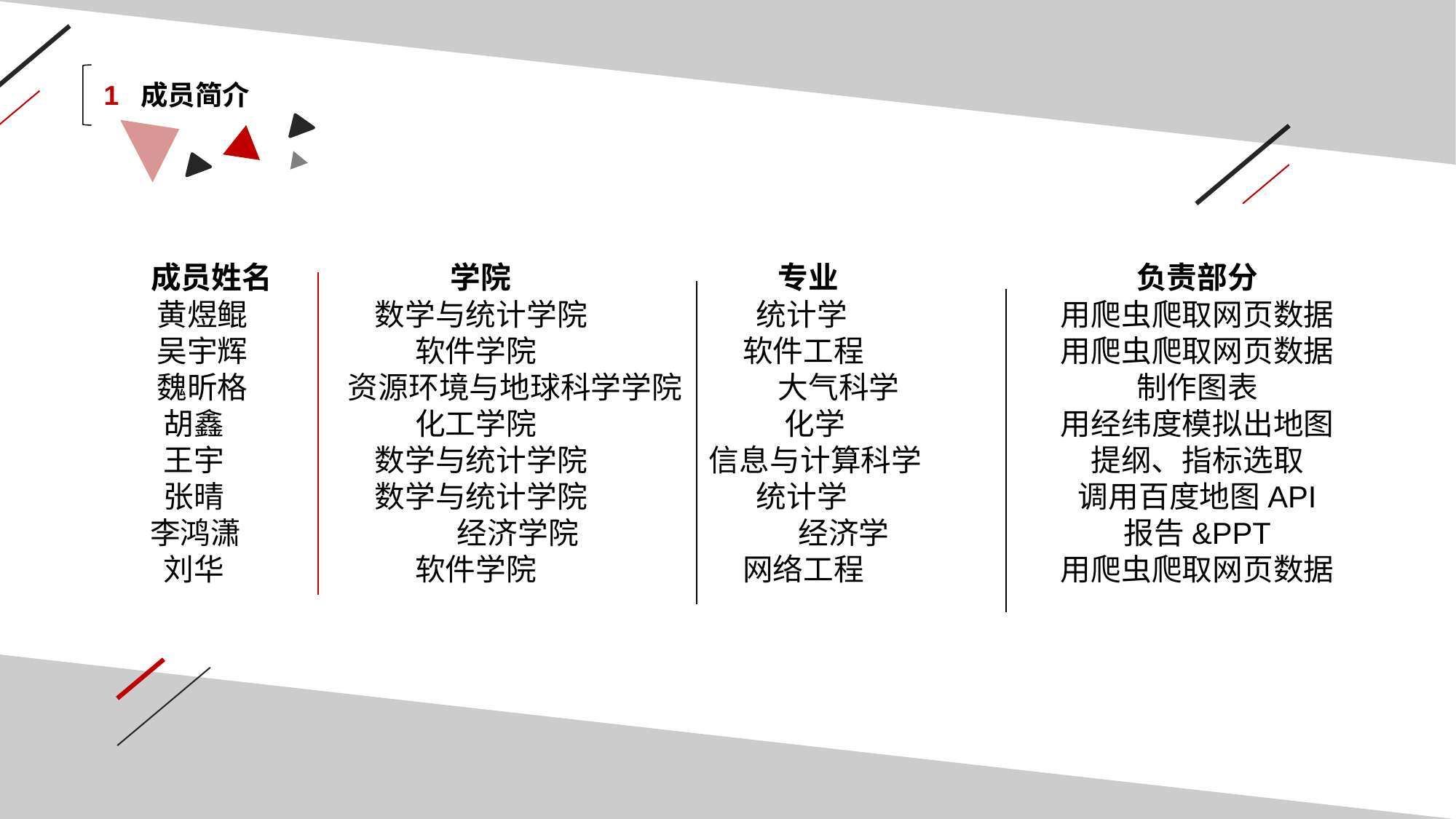

1  成员简介

负责部分
用爬虫爬取网页数据
用爬虫爬取网页数据
制作图表
用经纬度模拟出地图
提纲、指标选取
调用百度地图API
报告&PPT
用爬虫爬取网页数据
   成员姓名		学院			专业
    黄煜鲲	     数学与统计学院	             统计学
    吴宇辉	           软件学院		           软件工程
    魏昕格	 资源环境与地球科学学院	大气科学
     胡鑫		           化工学院			 化学
     王宇		     数学与统计学院	      信息与计算科学
     张晴		     数学与统计学院	             统计学
   李鸿潇		 经济学院		   经济学
     刘华		           软件学院		           网络工程